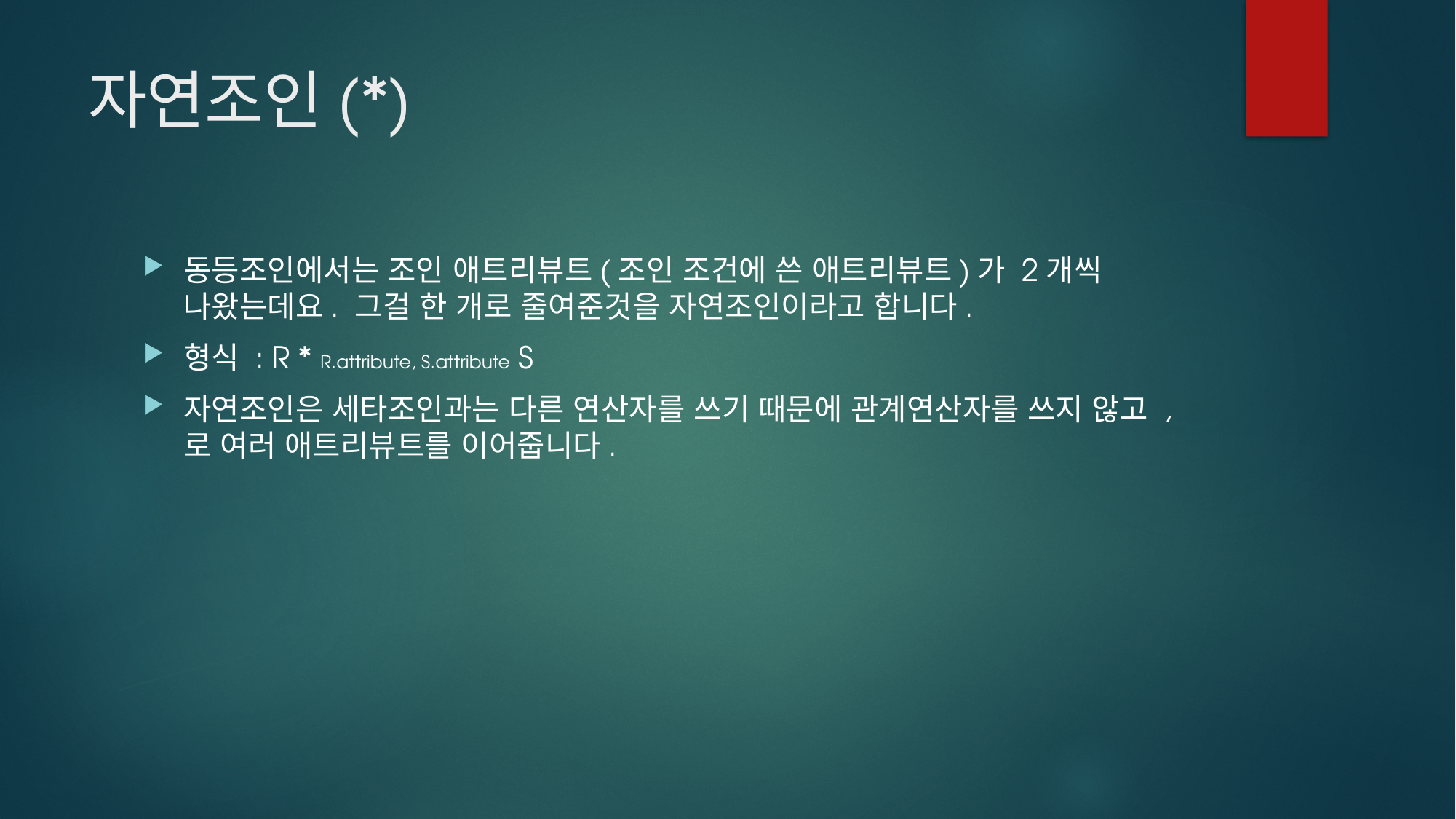

# 자연조인(*)
동등조인에서는 조인 애트리뷰트(조인 조건에 쓴 애트리뷰트)가 2개씩 나왔는데요. 그걸 한 개로 줄여준것을 자연조인이라고 합니다.
형식 : R * R.attribute, S.attribute S
자연조인은 세타조인과는 다른 연산자를 쓰기 때문에 관계연산자를 쓰지 않고 , 로 여러 애트리뷰트를 이어줍니다.